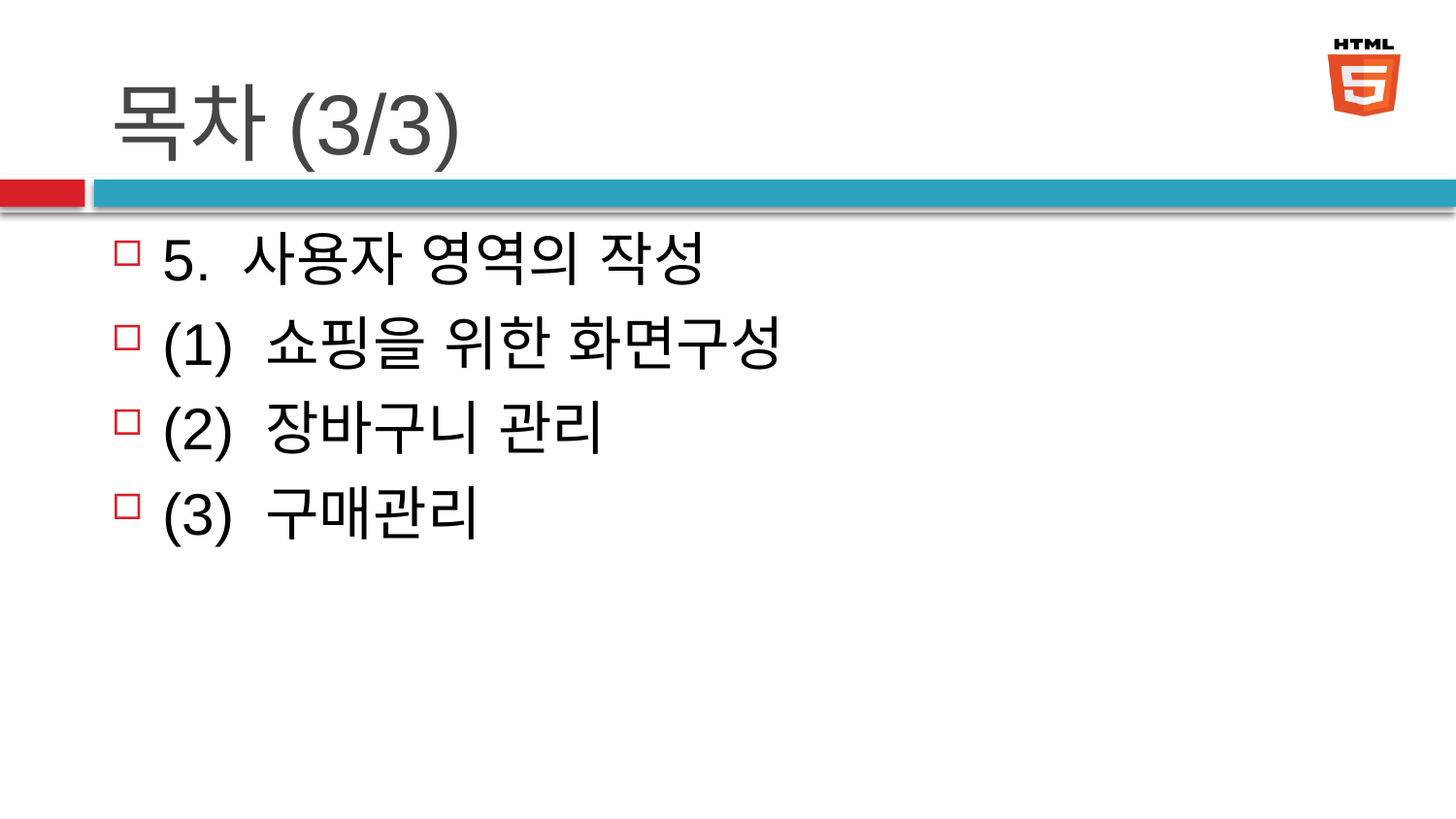

# 목차(3/3)
5. 사용자 영역의 작성
(1) 쇼핑을 위한 화면구성
(2) 장바구니 관리
(3) 구매관리